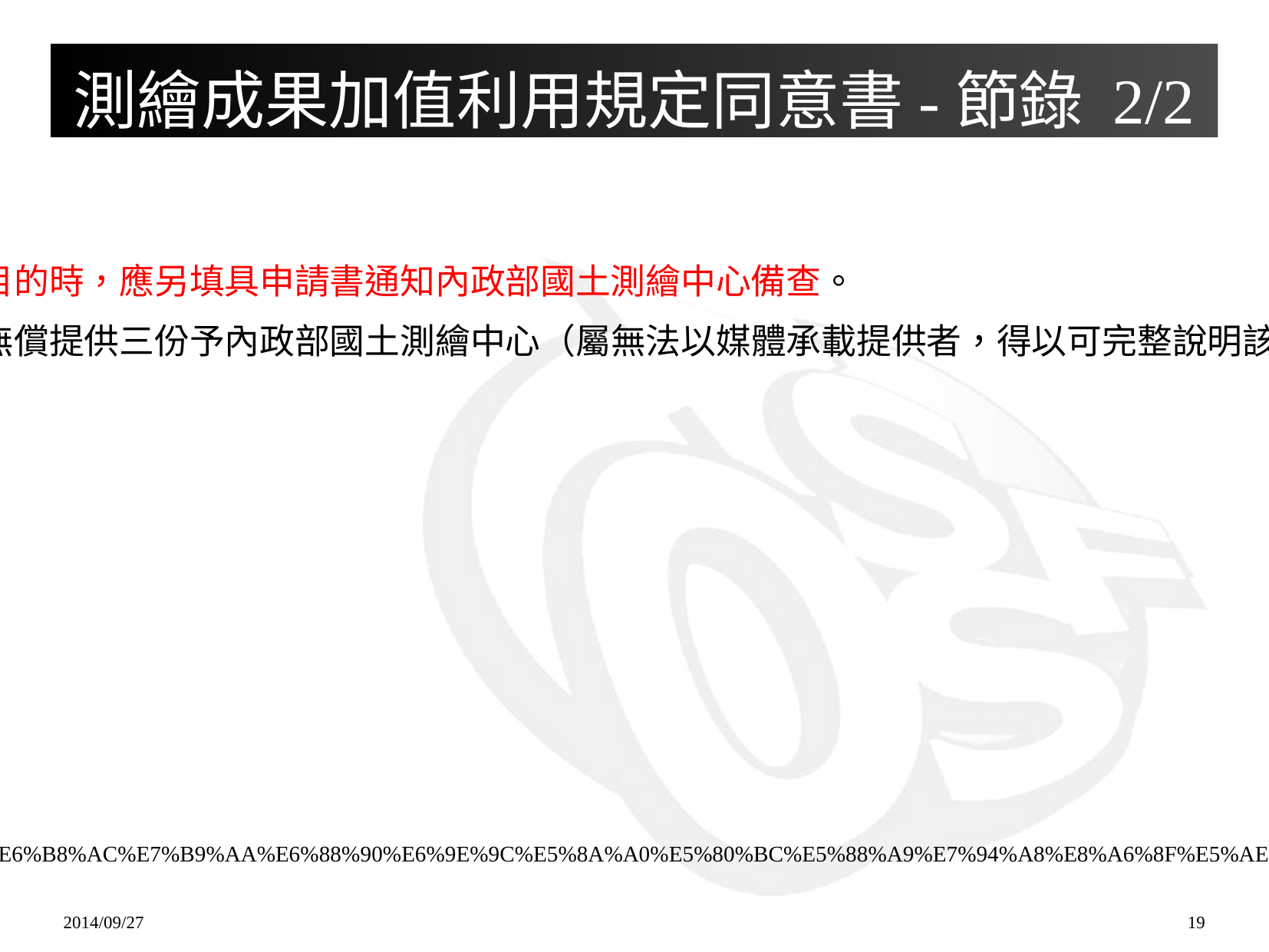

測繪成果加值利用規定同意書-節錄 2/2
七、申請人進行本資料加值利用時，其加值利用範圍以申請書所填加值利用目的為限，如有新增加值利用目的時，應另填具申請書通知內政部國土測繪中心備查。
八、申請人應於所有加值產品適當處標示原始資料來源為：內政部國土測繪中心，並應於加值產品完成後無償提供三份予內政部國土測繪中心（屬無法以媒體承載提供者，得以可完整說明該加值之文件代之），且應於每年六月及十二月底前主動提供加值產品名稱、內政部國土測繪中心供應之原始資料名稱、原始資料運用範圍、發售數量及產值等相關銷售資料予內政部國土測繪中心。
http://www.nlsc.gov.tw/websites/up_page/file/%E6%B8%AC%E7%B9%AA%E6%88%90%E6%9E%9C%E5%8A%A0%E5%80%BC%E5%88%A9%E7%94%A8%E8%A6%8F%E5%AE%9A%E5%90%8C%E6%84%8F%E6%9B%B8.pdf
2014/09/27
19